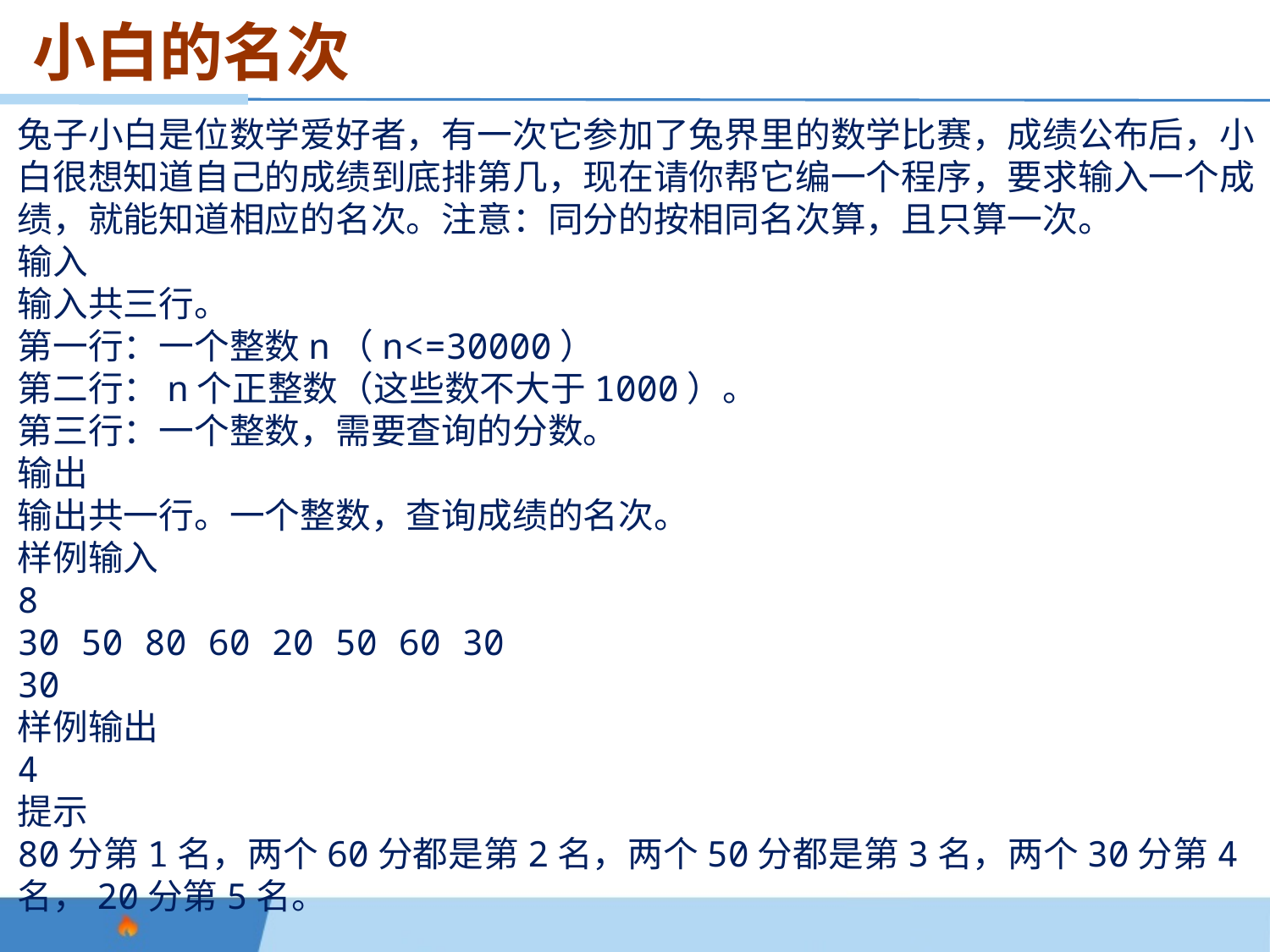

小白的名次
兔子小白是位数学爱好者，有一次它参加了兔界里的数学比赛，成绩公布后，小白很想知道自己的成绩到底排第几，现在请你帮它编一个程序，要求输入一个成绩，就能知道相应的名次。注意：同分的按相同名次算，且只算一次。
输入
输入共三行。
第一行：一个整数n（n<=30000）
第二行：n个正整数（这些数不大于1000）。
第三行：一个整数，需要查询的分数。
输出
输出共一行。一个整数，查询成绩的名次。
样例输入
8
30 50 80 60 20 50 60 30
30
样例输出
4
提示
80分第1名，两个60分都是第2名，两个50分都是第3名，两个30分第4名，20分第5名。